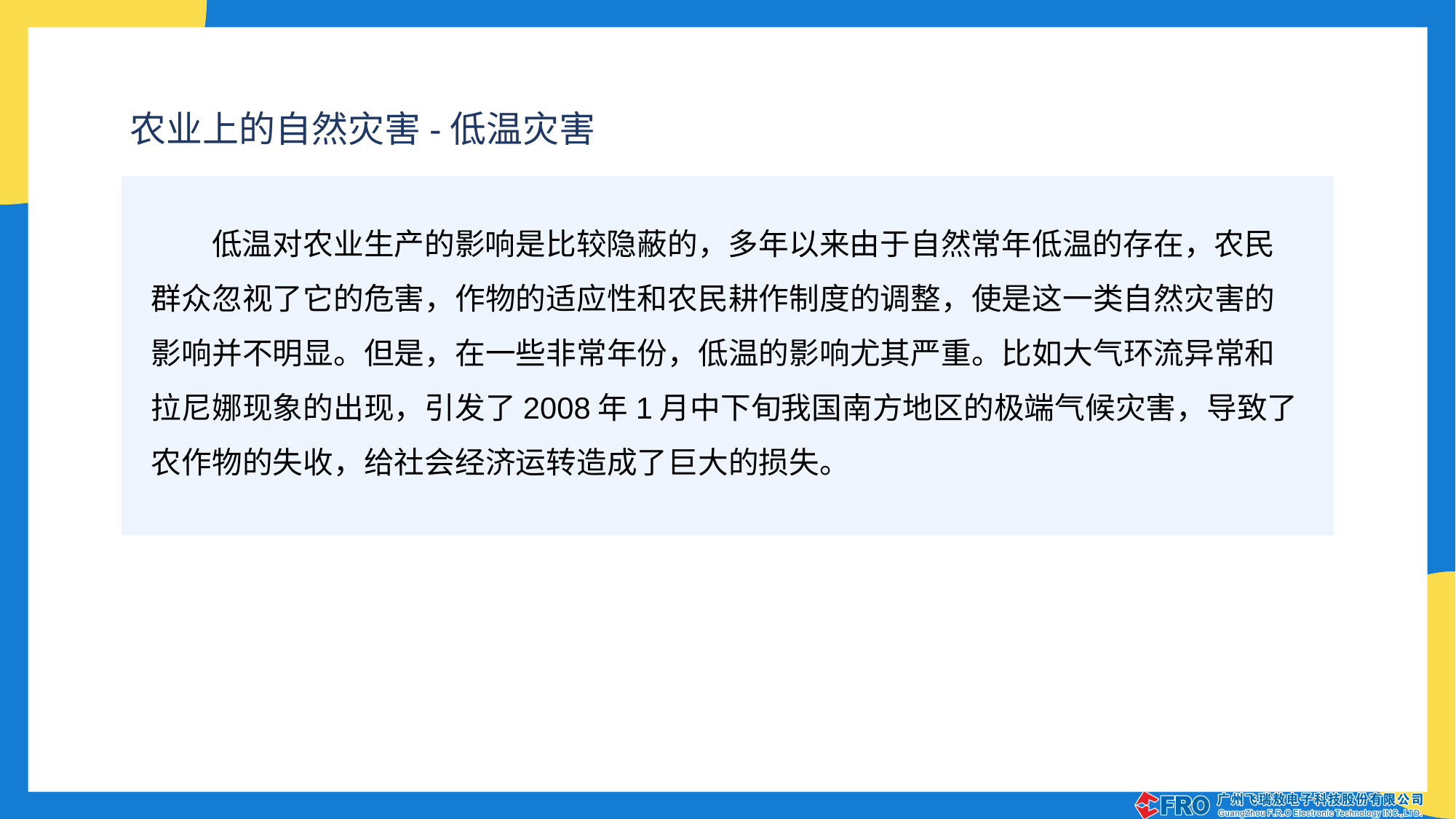

农业上的自然灾害-低温灾害
低温对农业生产的影响是比较隐蔽的，多年以来由于自然常年低温的存在，农民群众忽视了它的危害，作物的适应性和农民耕作制度的调整，使是这一类自然灾害的影响并不明显。但是，在一些非常年份，低温的影响尤其严重。比如大气环流异常和拉尼娜现象的出现，引发了2008年1月中下旬我国南方地区的极端气候灾害，导致了农作物的失收，给社会经济运转造成了巨大的损失。